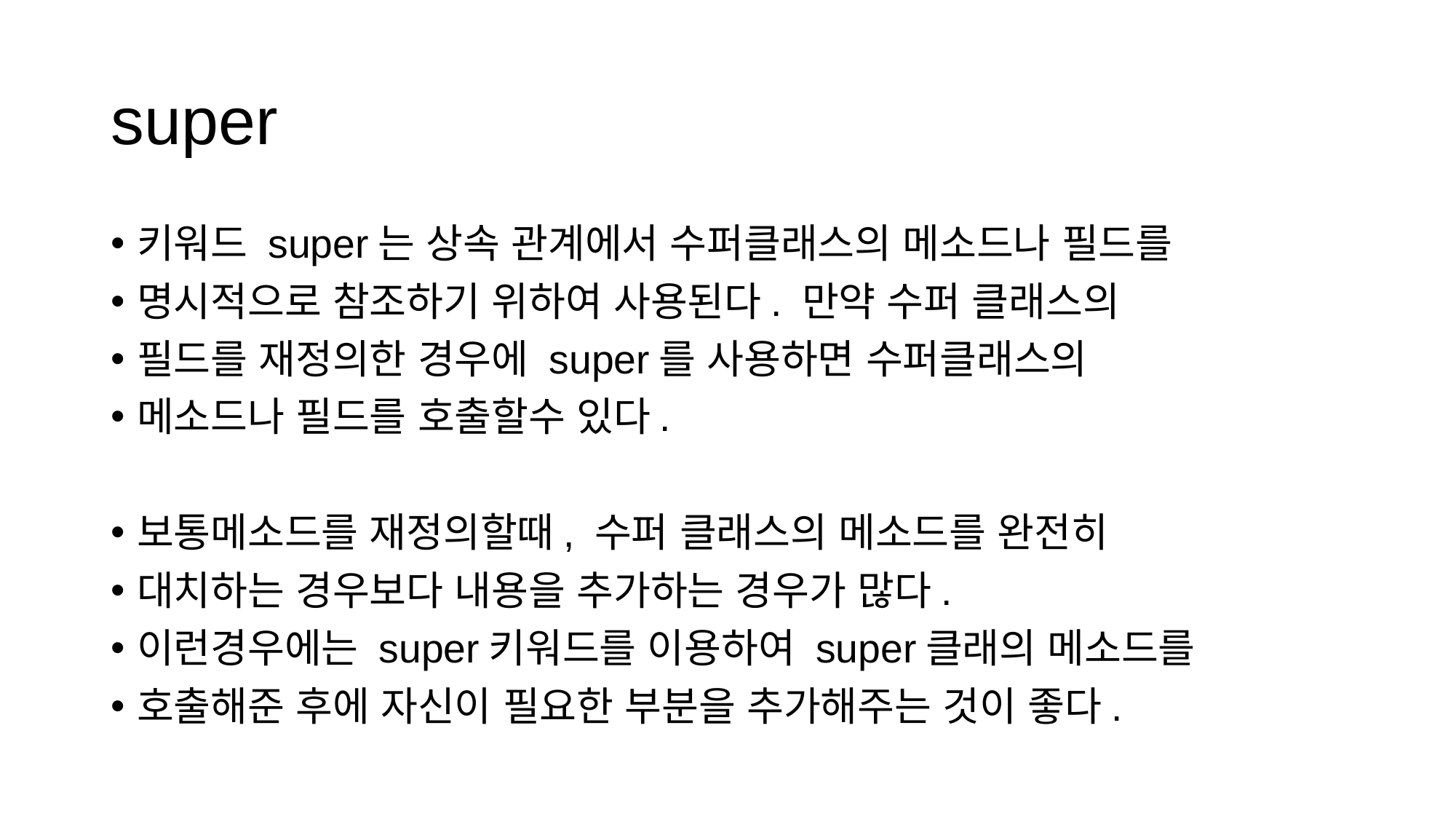

# super
키워드 super는 상속 관계에서 수퍼클래스의 메소드나 필드를
명시적으로 참조하기 위하여 사용된다. 만약 수퍼 클래스의
필드를 재정의한 경우에 super를 사용하면 수퍼클래스의
메소드나 필드를 호출할수 있다.

보통메소드를 재정의할때, 수퍼 클래스의 메소드를 완전히
대치하는 경우보다 내용을 추가하는 경우가 많다.
이런경우에는 super키워드를 이용하여 super클래의 메소드를
호출해준 후에 자신이 필요한 부분을 추가해주는 것이 좋다.